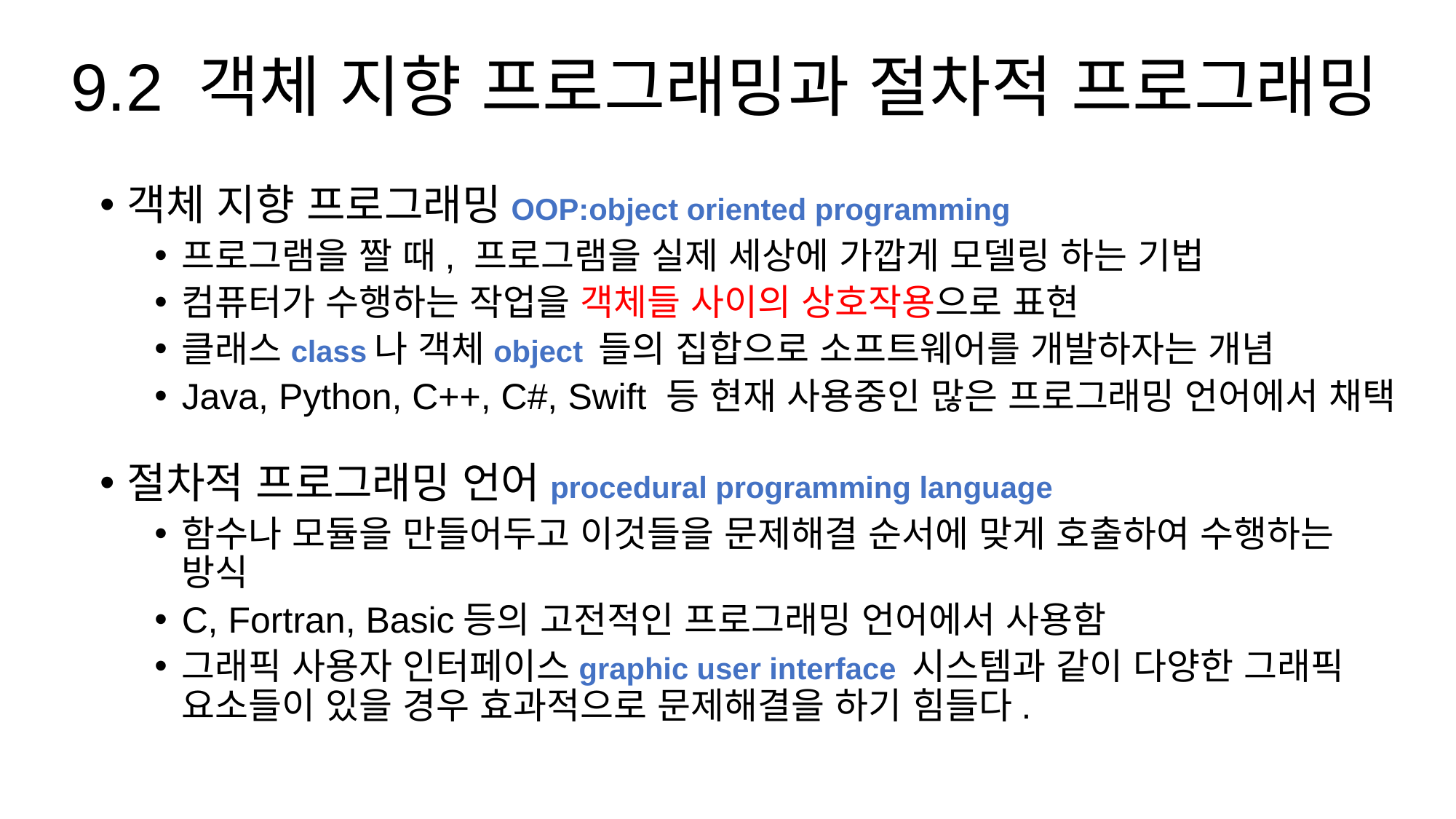

# 9.2 객체 지향 프로그래밍과 절차적 프로그래밍
객체 지향 프로그래밍OOP:object oriented programming
프로그램을 짤 때, 프로그램을 실제 세상에 가깝게 모델링 하는 기법
컴퓨터가 수행하는 작업을 객체들 사이의 상호작용으로 표현
클래스class나 객체object 들의 집합으로 소프트웨어를 개발하자는 개념
Java, Python, C++, C#, Swift 등 현재 사용중인 많은 프로그래밍 언어에서 채택

절차적 프로그래밍 언어procedural programming language
함수나 모듈을 만들어두고 이것들을 문제해결 순서에 맞게 호출하여 수행하는 방식
C, Fortran, Basic등의 고전적인 프로그래밍 언어에서 사용함
그래픽 사용자 인터페이스graphic user interface 시스템과 같이 다양한 그래픽 요소들이 있을 경우 효과적으로 문제해결을 하기 힘들다.